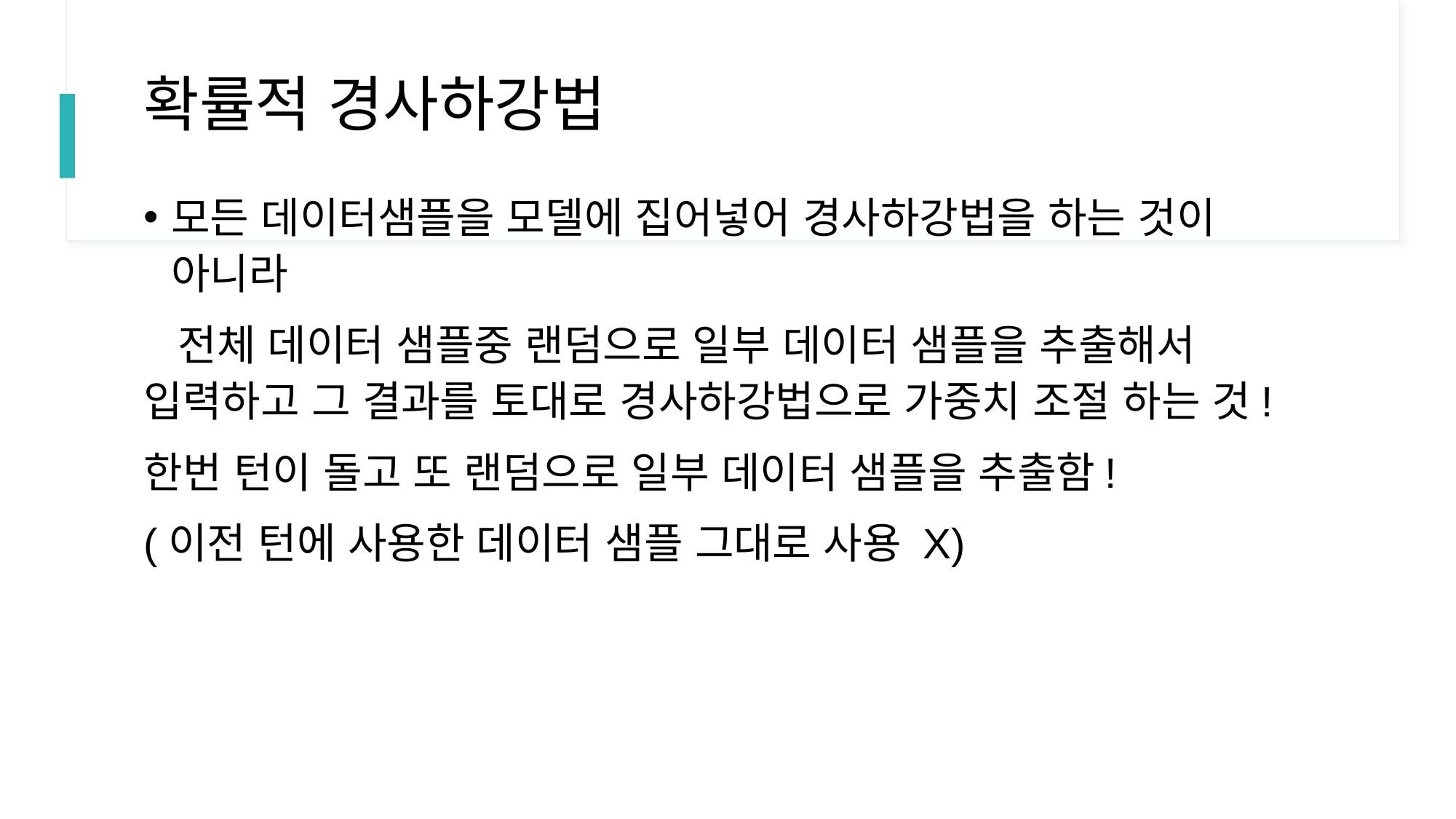

# 확률적 경사하강법
모든 데이터샘플을 모델에 집어넣어 경사하강법을 하는 것이 아니라
  전체 데이터 샘플중 랜덤으로 일부 데이터 샘플을 추출해서    입력하고 그 결과를 토대로 경사하강법으로 가중치 조절 하는 것!
한번 턴이 돌고 또 랜덤으로 일부 데이터 샘플을 추출함!
(이전 턴에 사용한 데이터 샘플 그대로 사용 X)